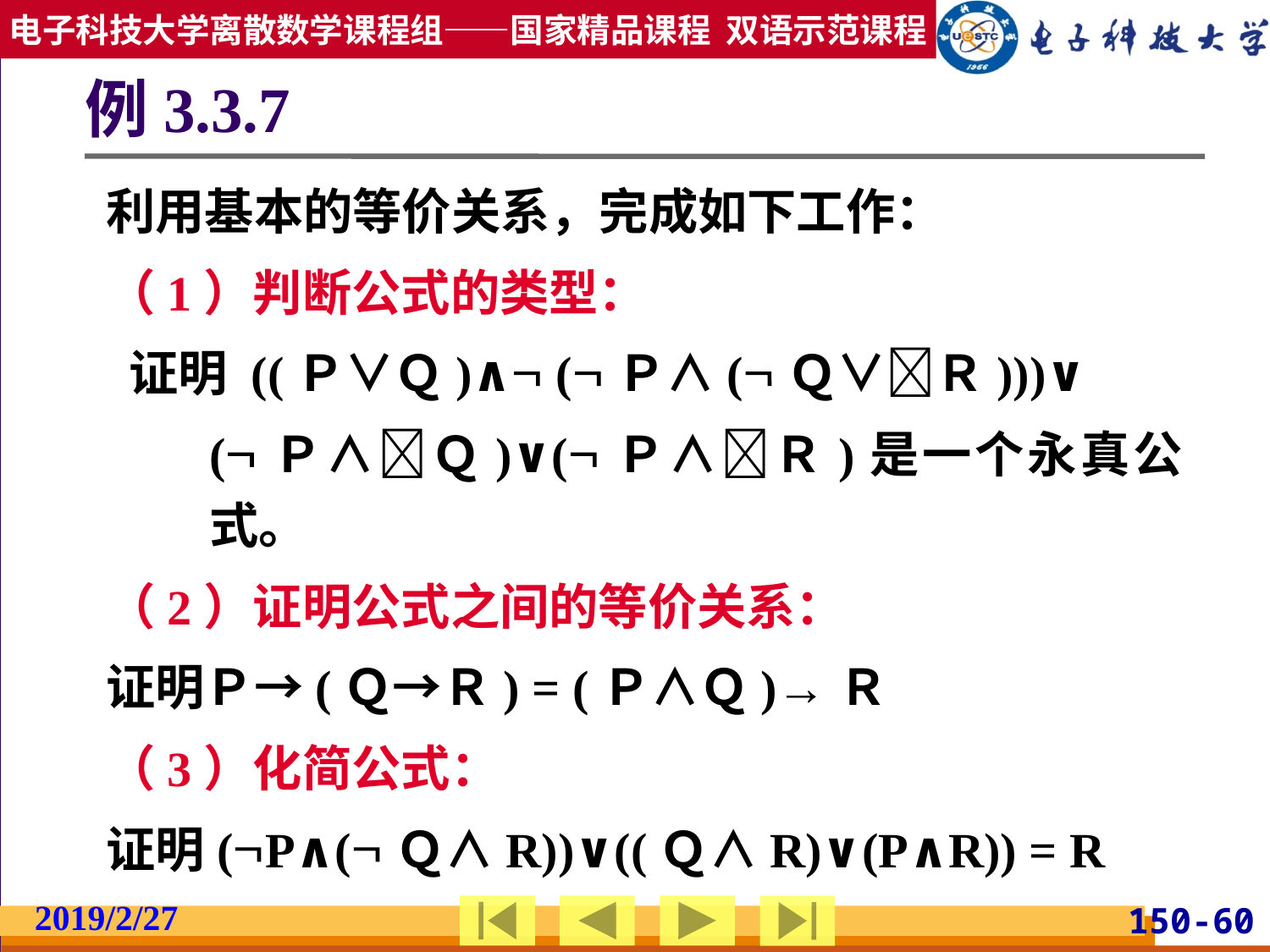

# 例3.3.7
利用基本的等价关系，完成如下工作：
（1）判断公式的类型：
 证明 ((Ｐ∨Ｑ)∧¬ (¬Ｐ∧(¬Ｑ∨¬Ｒ)))∨
	(¬Ｐ∧¬Ｑ)∨(¬Ｐ∧¬Ｒ)是一个永真公式。
（2）证明公式之间的等价关系：
证明Ｐ→(Ｑ→Ｒ) = (Ｐ∧Ｑ)→Ｒ
（3）化简公式：
证明(¬P∧(¬Ｑ∧R))∨((Ｑ∧R)∨(P∧R)) = R
2019/2/27